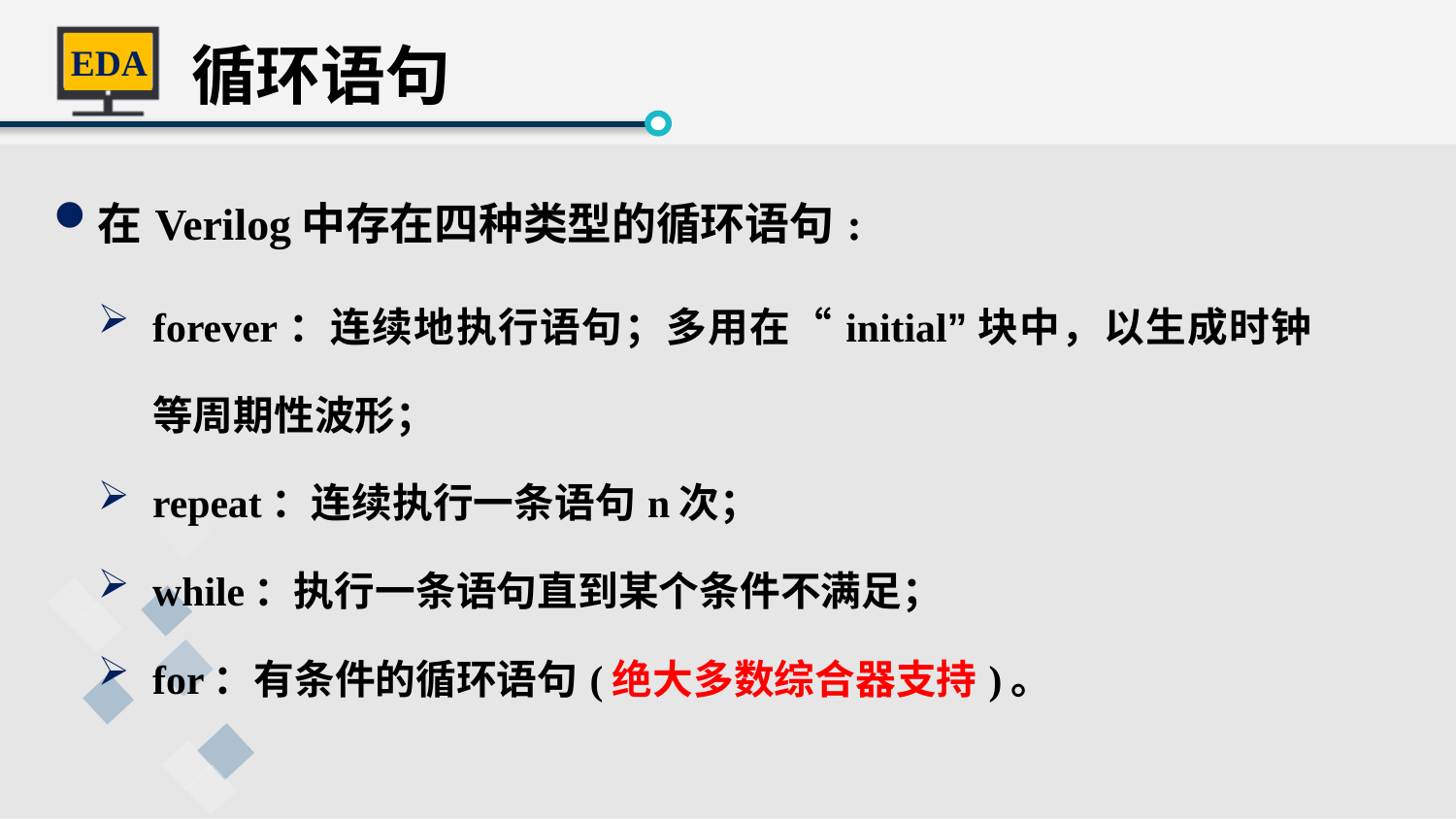

循环语句
在Verilog中存在四种类型的循环语句:
forever：连续地执行语句；多用在“initial”块中，以生成时钟等周期性波形；
repeat：连续执行一条语句n次；
while：执行一条语句直到某个条件不满足；
for：有条件的循环语句(绝大多数综合器支持)。